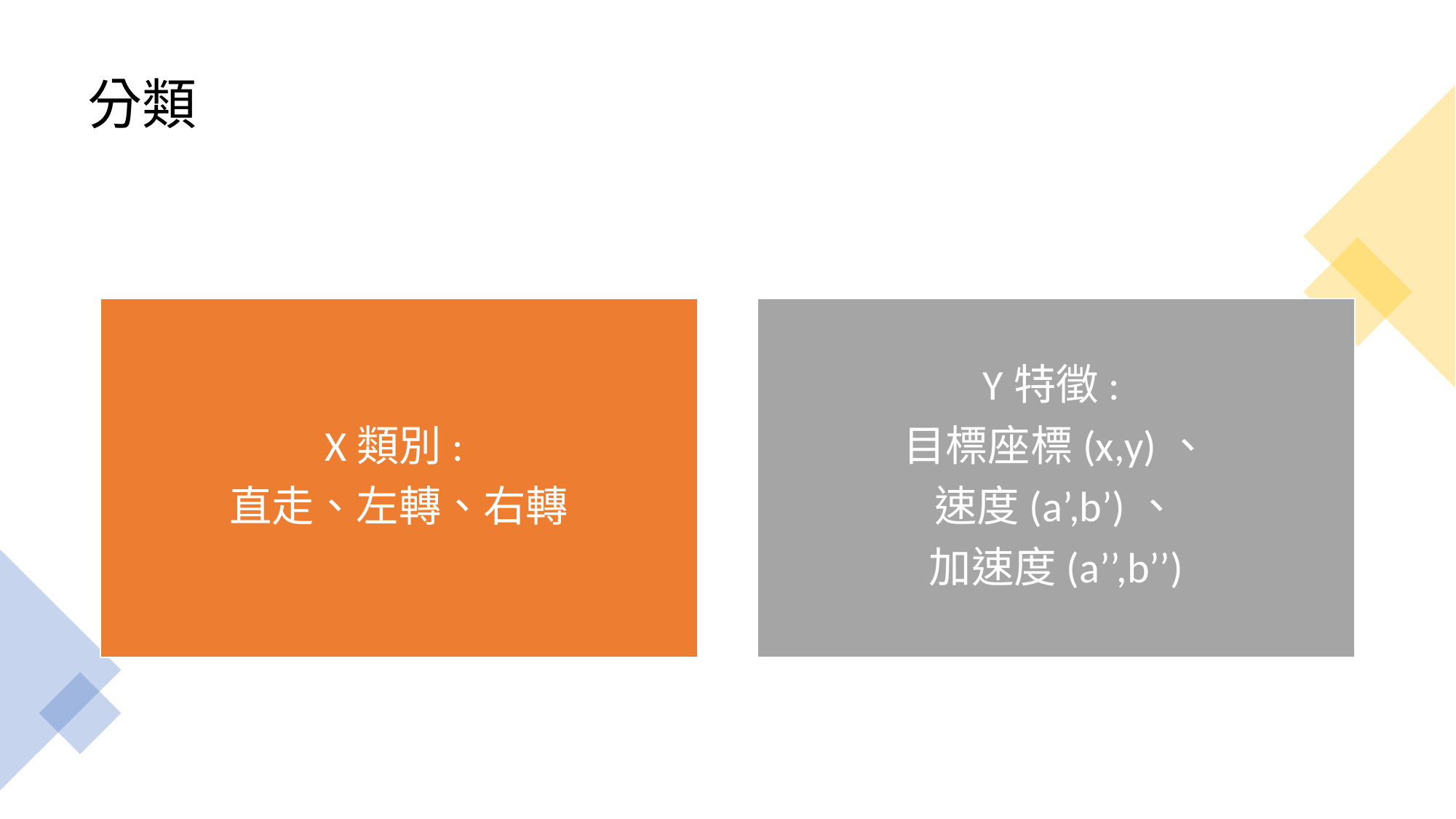

# 分類

X類別:
直走、左轉、右轉
Y特徵:
目標座標(x,y)、
速度(a’,b’)、
加速度(a’’,b’’)